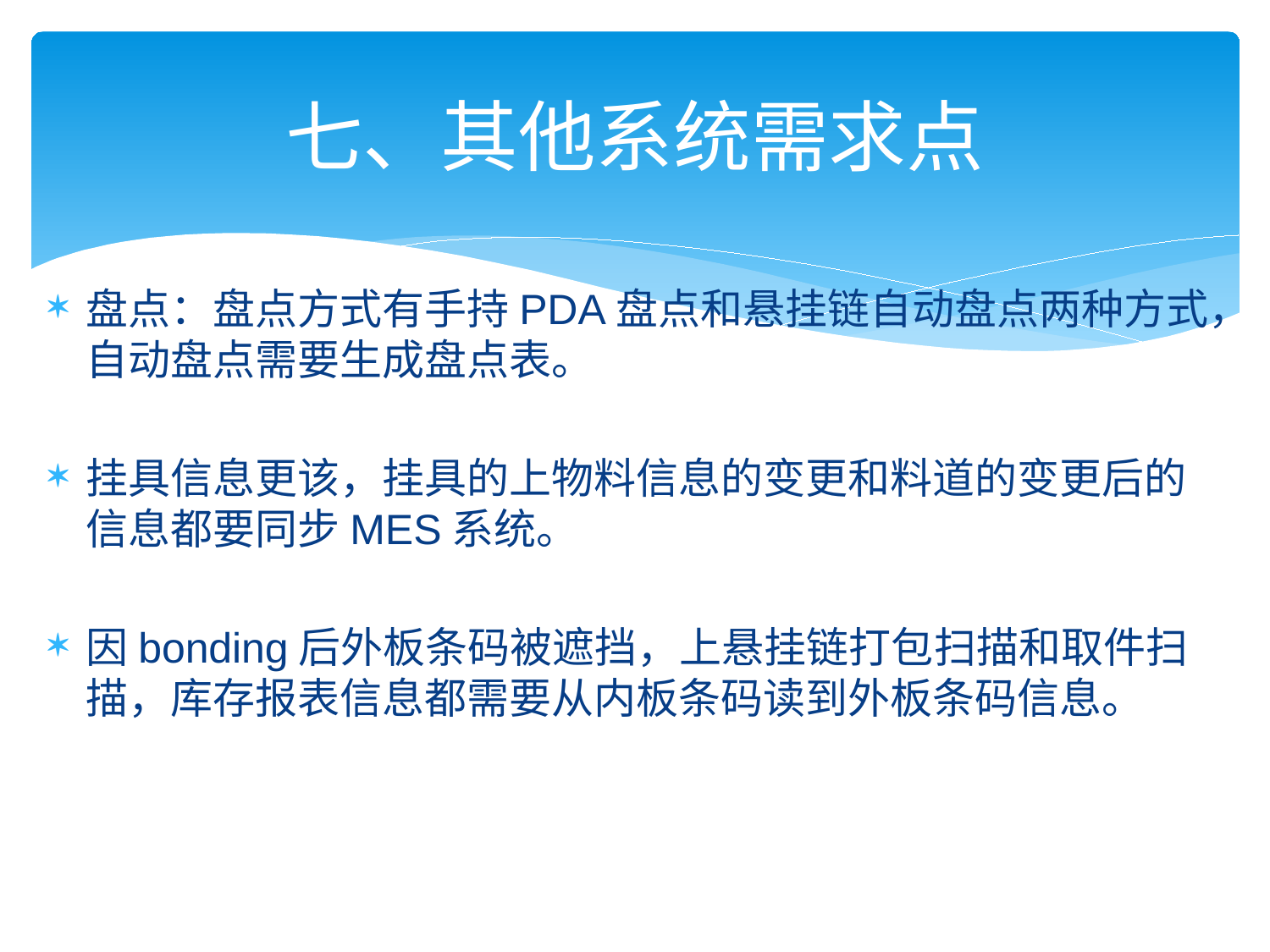

# 七、其他系统需求点
盘点：盘点方式有手持PDA盘点和悬挂链自动盘点两种方式，自动盘点需要生成盘点表。

挂具信息更该，挂具的上物料信息的变更和料道的变更后的信息都要同步MES系统。

因bonding后外板条码被遮挡，上悬挂链打包扫描和取件扫描，库存报表信息都需要从内板条码读到外板条码信息。